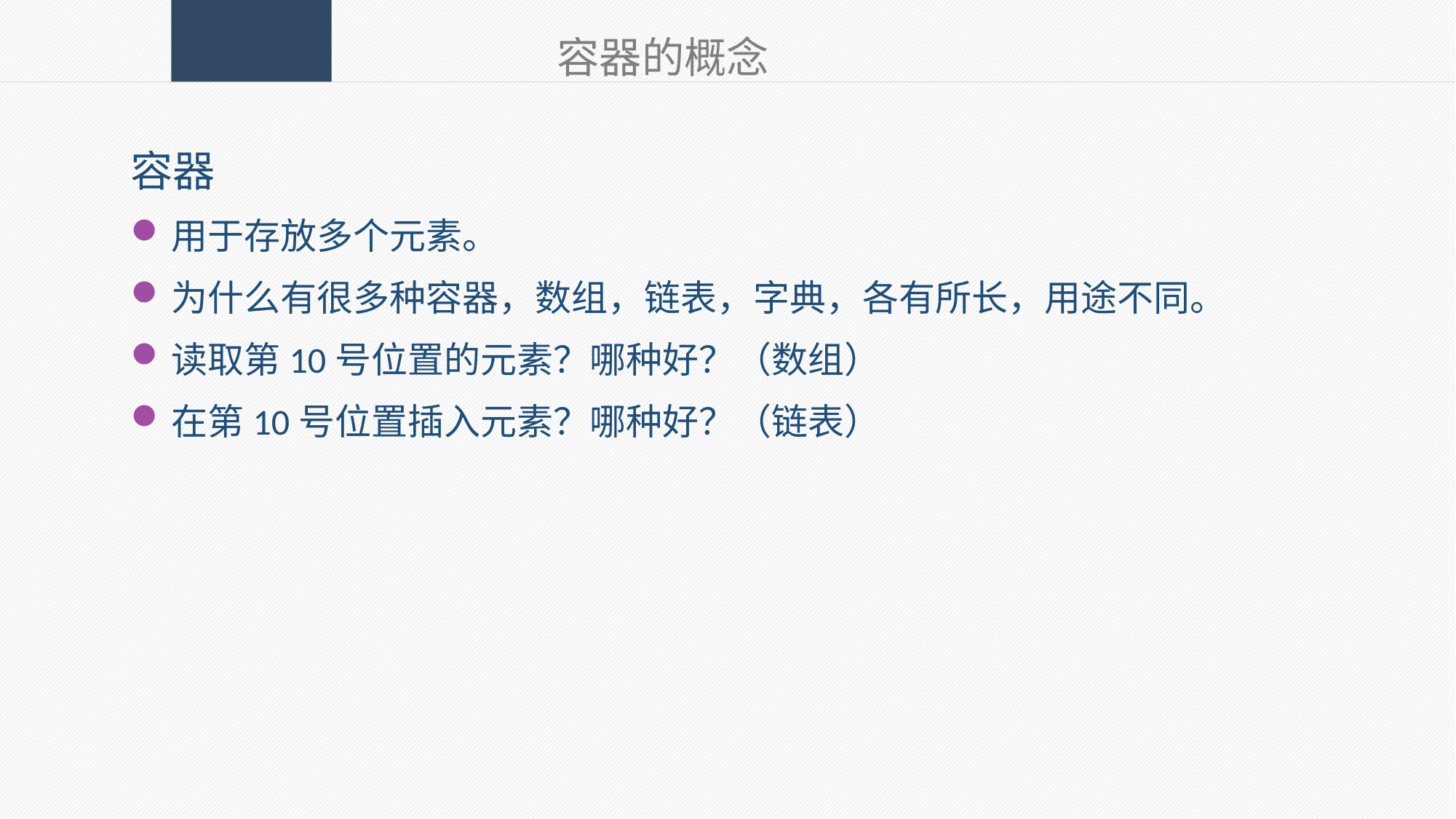

容器的概念

容器
用于存放多个元素。
为什么有很多种容器，数组，链表，字典，各有所长，用途不同。
读取第10号位置的元素？哪种好？（数组）
在第10号位置插入元素？哪种好？（链表）